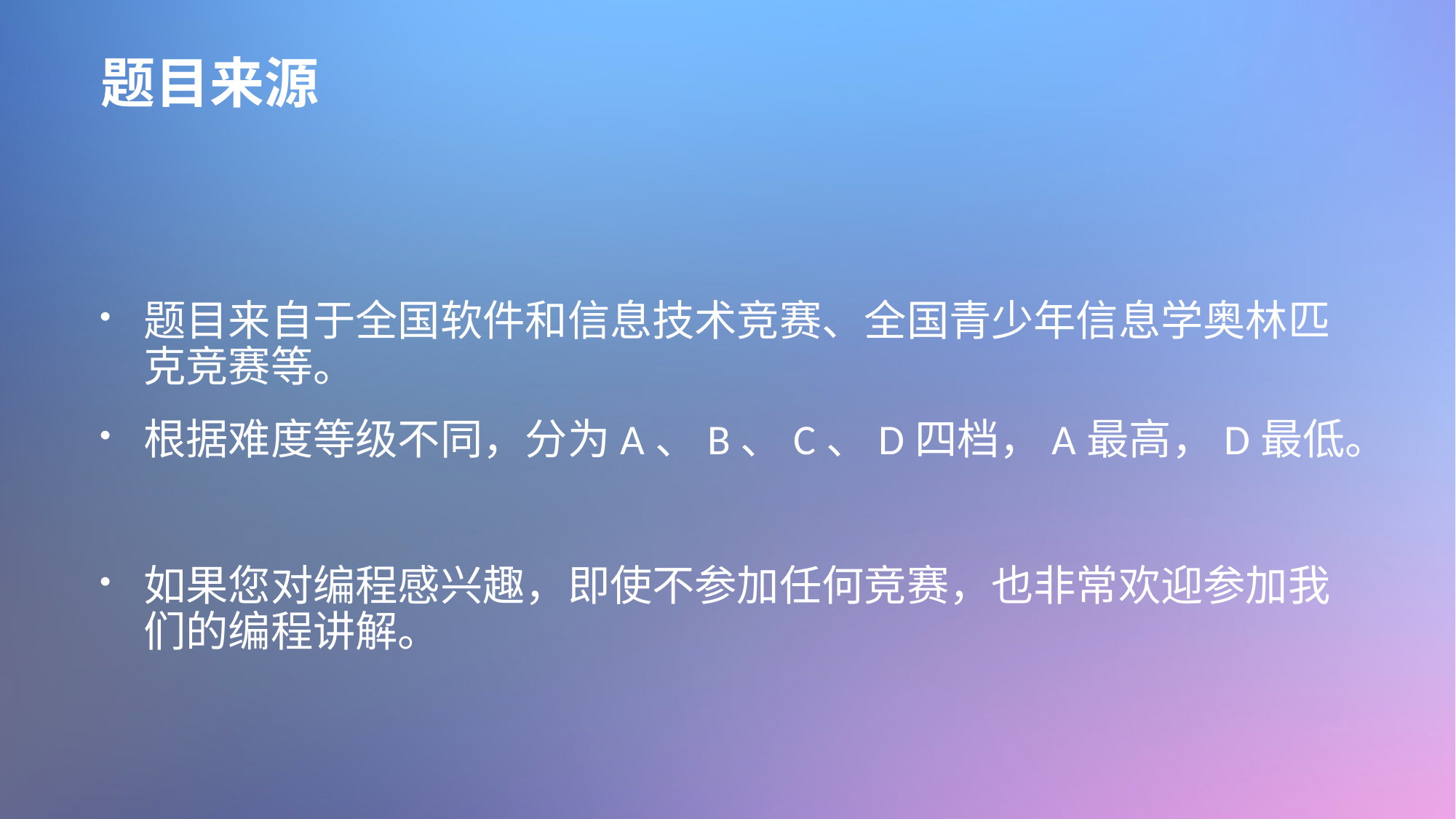

# 题目来源

题目来自于全国软件和信息技术竞赛、全国青少年信息学奥林匹克竞赛等。
根据难度等级不同，分为A、B、C、D四档，A最高，D最低。

如果您对编程感兴趣，即使不参加任何竞赛，也非常欢迎参加我们的编程讲解。